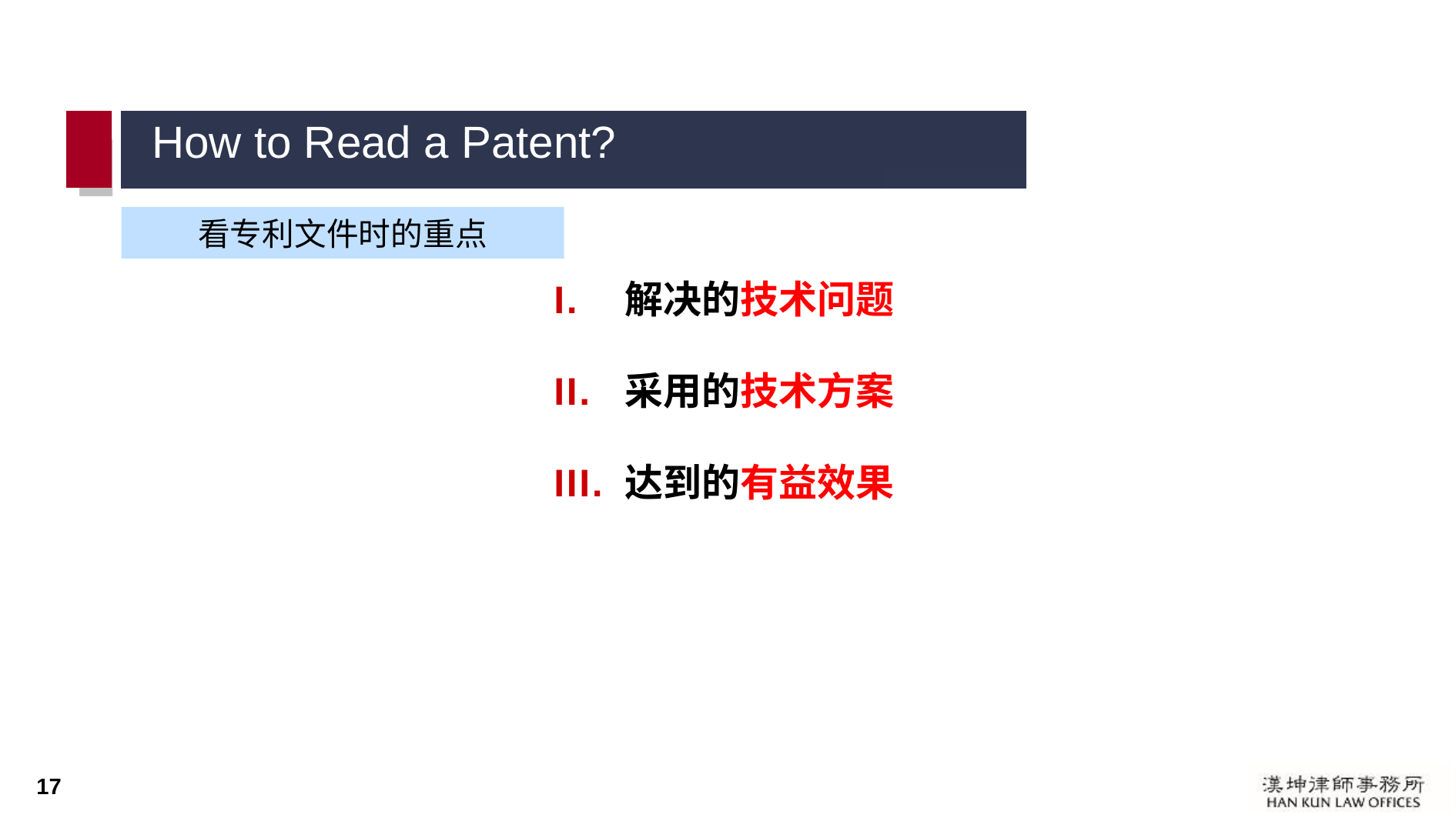

How to Read a Patent?

解决的技术问题
采用的技术方案
达到的有益效果

看专利文件时的重点